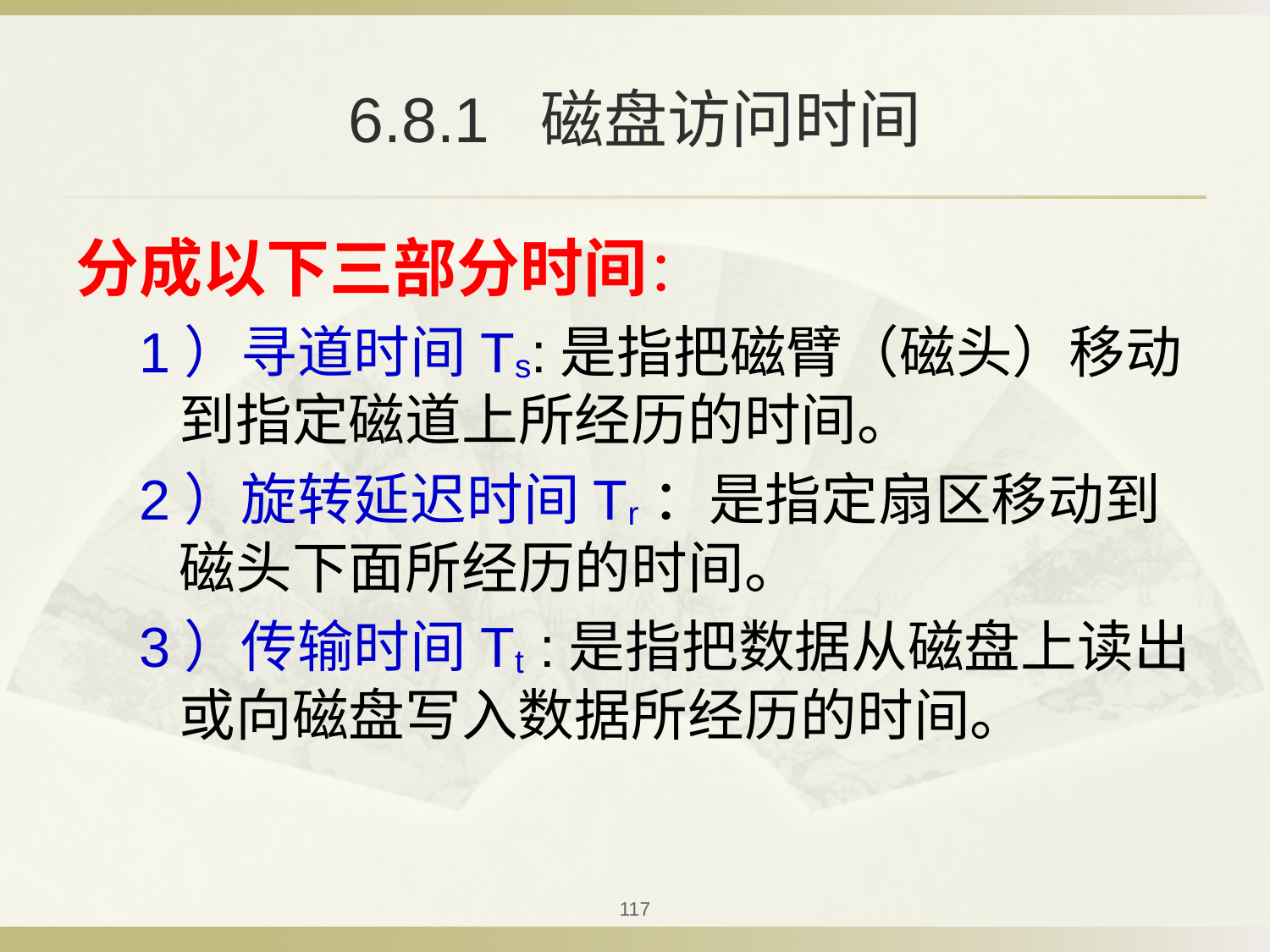

# 6.8.1  磁盘访问时间
分成以下三部分时间：
1）寻道时间Ts:是指把磁臂（磁头）移动到指定磁道上所经历的时间。
2）旋转延迟时间Tr：是指定扇区移动到磁头下面所经历的时间。
3）传输时间Tt :是指把数据从磁盘上读出或向磁盘写入数据所经历的时间。
117